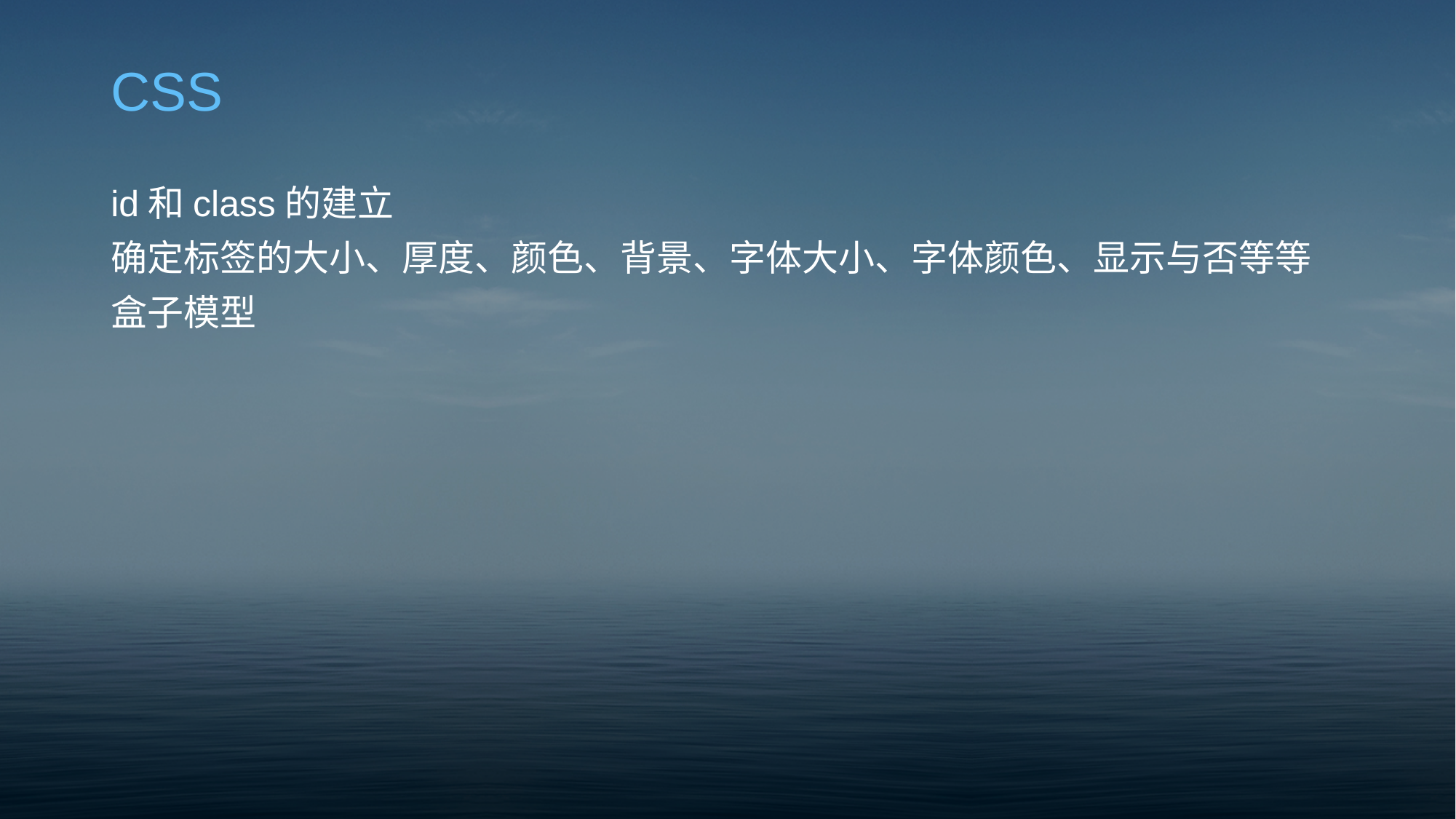

# CSS
id和class的建立
确定标签的大小、厚度、颜色、背景、字体大小、字体颜色、显示与否等等
盒子模型